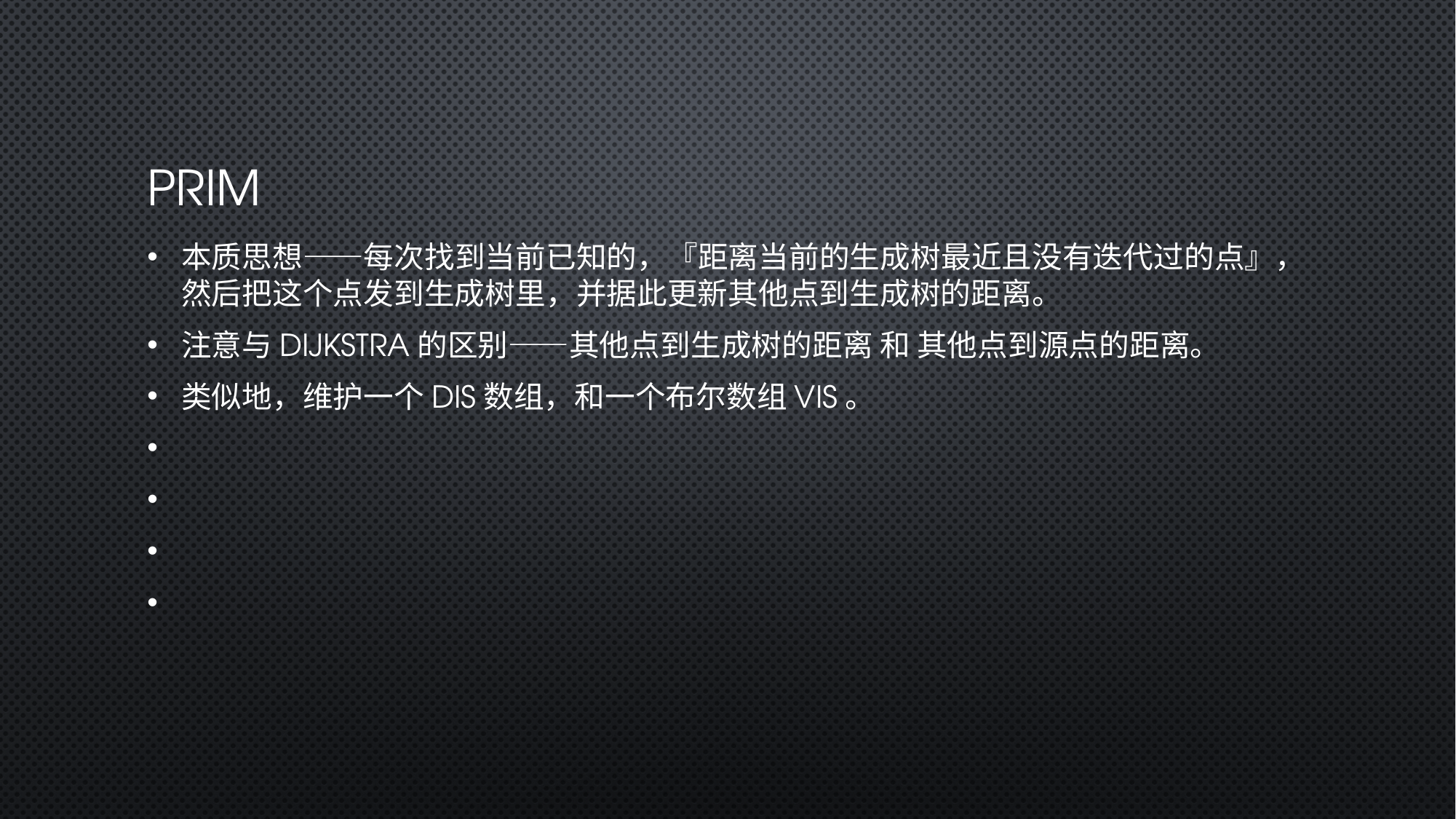

# Prim
本质思想——每次找到当前已知的，『距离当前的生成树最近且没有迭代过的点』，然后把这个点发到生成树里，并据此更新其他点到生成树的距离。
注意与dijkstra的区别——其他点到生成树的距离 和 其他点到源点的距离。
类似地，维护一个dis数组，和一个布尔数组vis。